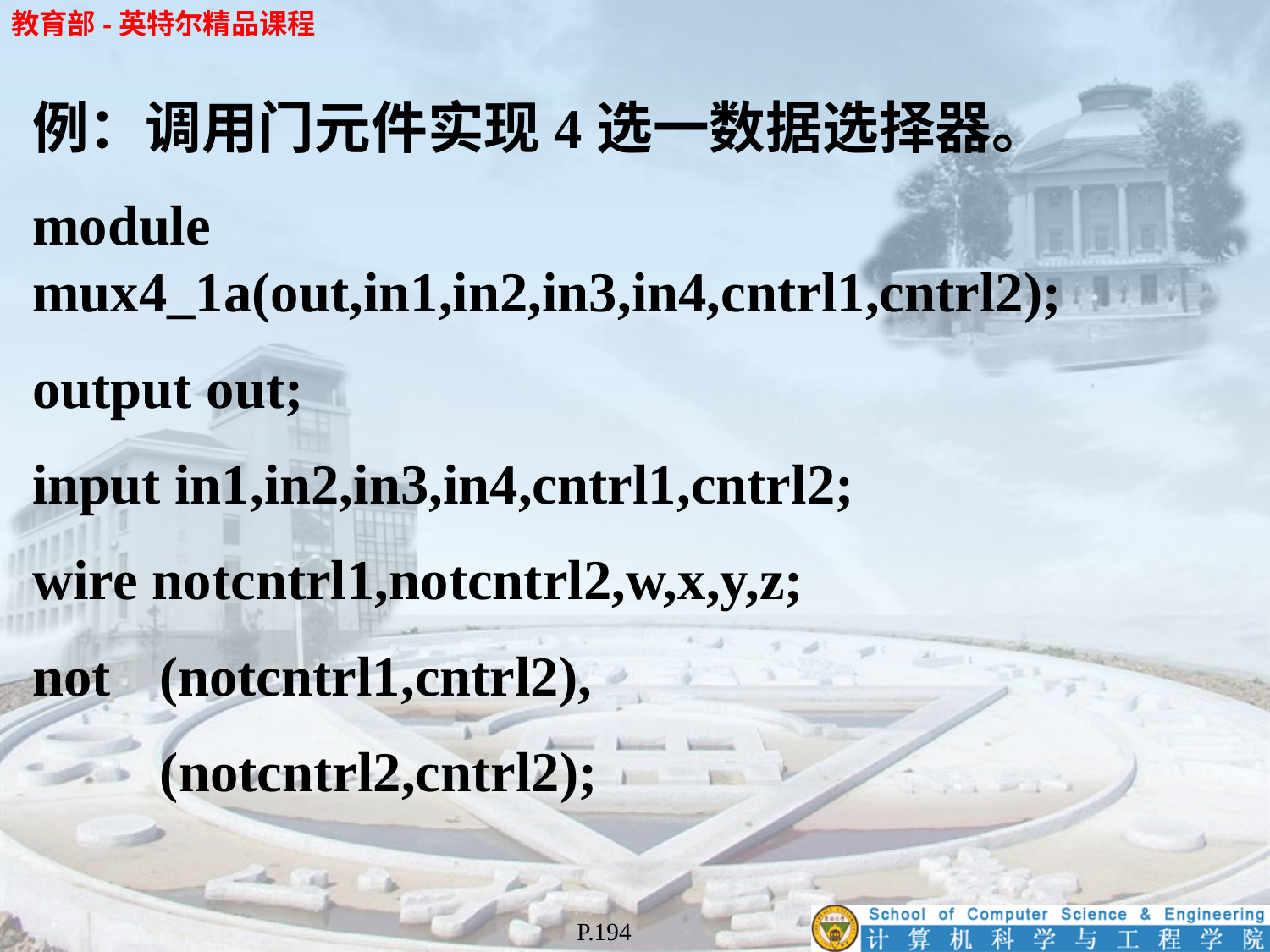

例：调用门元件实现4选一数据选择器。
module mux4_1a(out,in1,in2,in3,in4,cntrl1,cntrl2);
output out;
input in1,in2,in3,in4,cntrl1,cntrl2;
wire notcntrl1,notcntrl2,w,x,y,z;
not 	(notcntrl1,cntrl2),
         (notcntrl2,cntrl2);
P.194